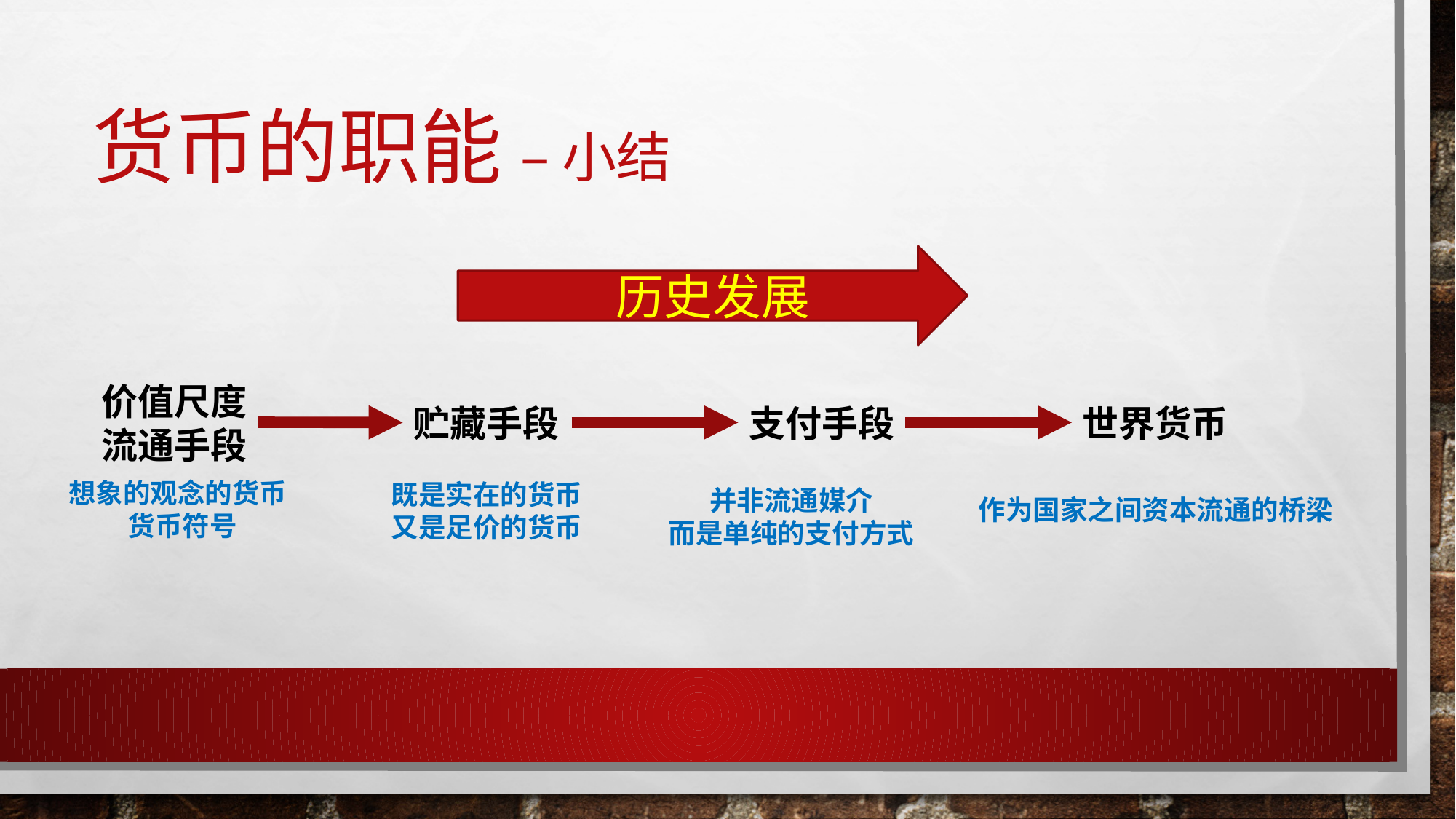

# 货币的职能 – 小结

历史发展
价值尺度
流通手段
世界货币
贮藏手段
支付手段
想象的观念的货币
货币符号
既是实在的货币
又是足价的货币
并非流通媒介
而是单纯的支付方式
作为国家之间资本流通的桥梁